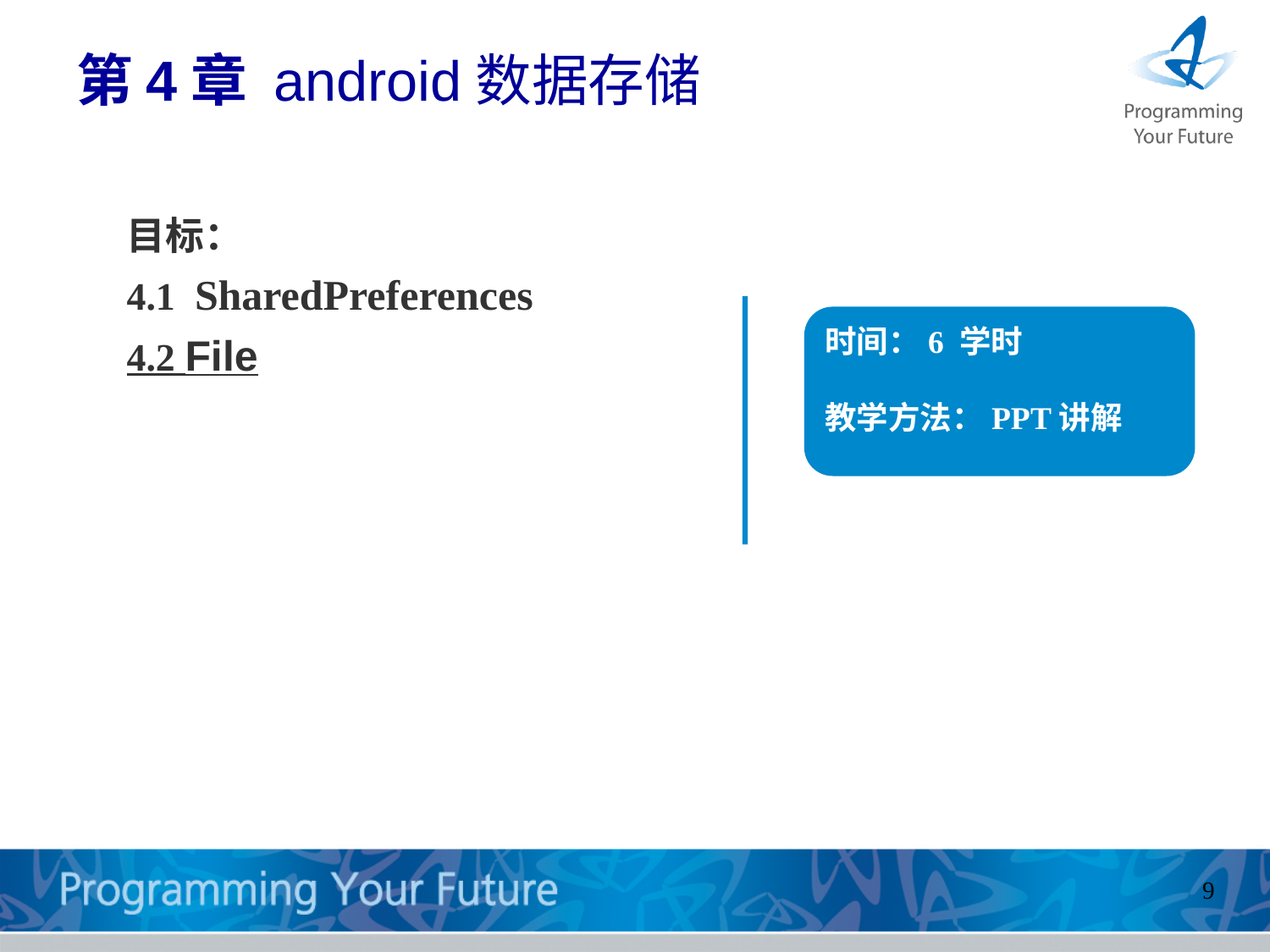

# 第4章 android数据存储
目标：
4.1  SharedPreferences
4.2 File

时间：6 学时

教学方法：PPT讲解